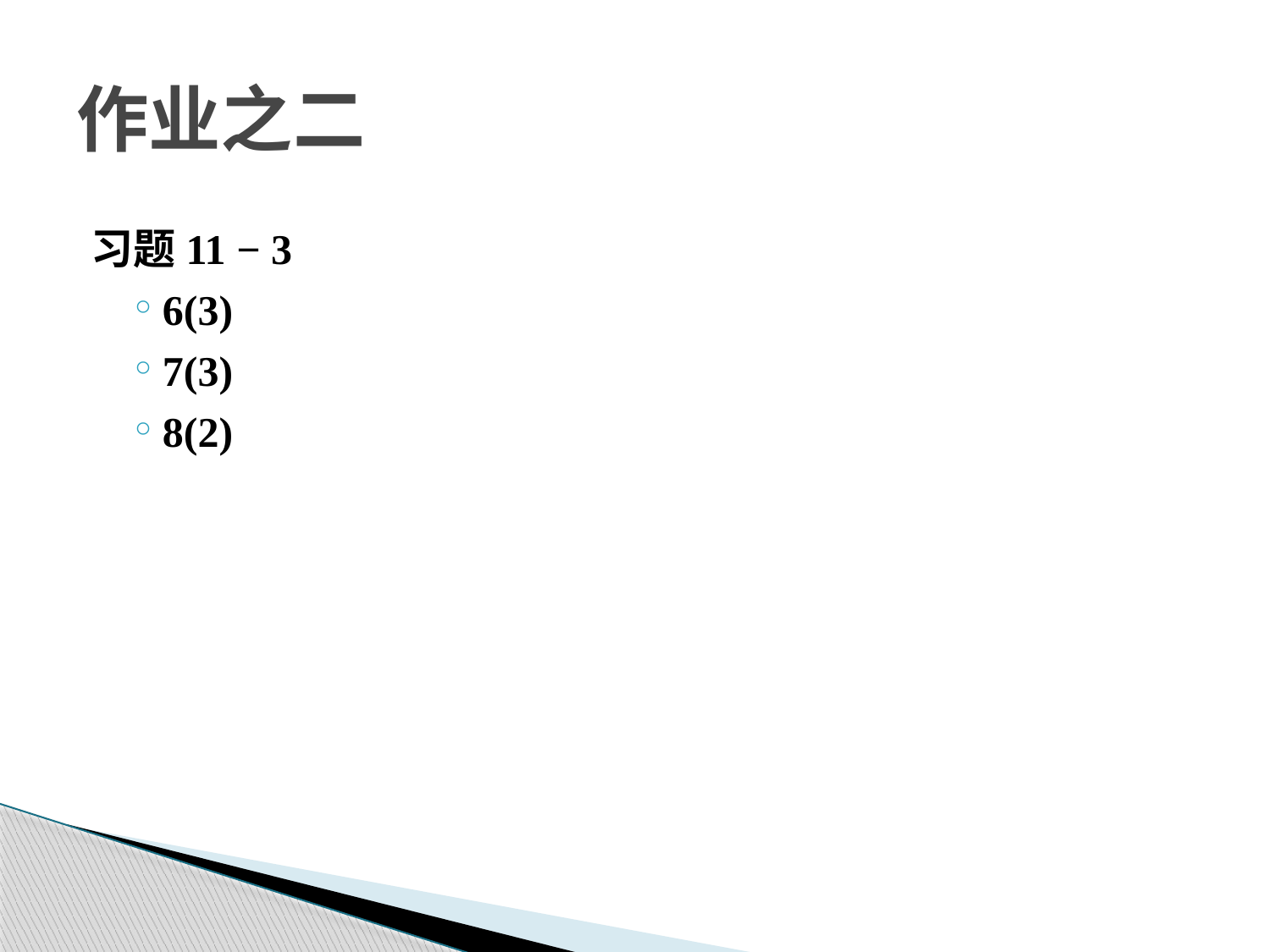

习题11 − 3
6(3)
7(3)
8(2)
作业之二